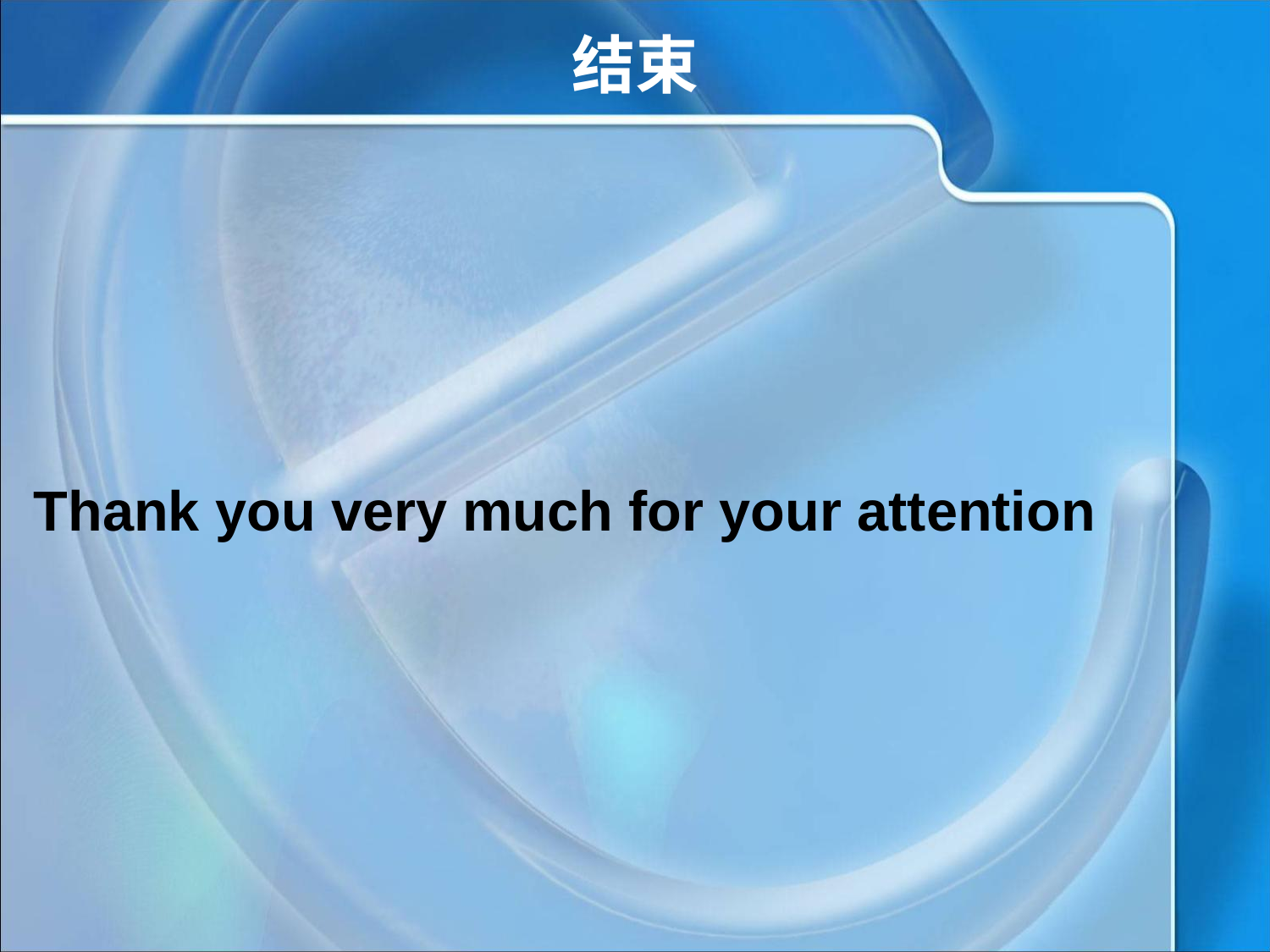

# 结束
Thank you very much for your attention